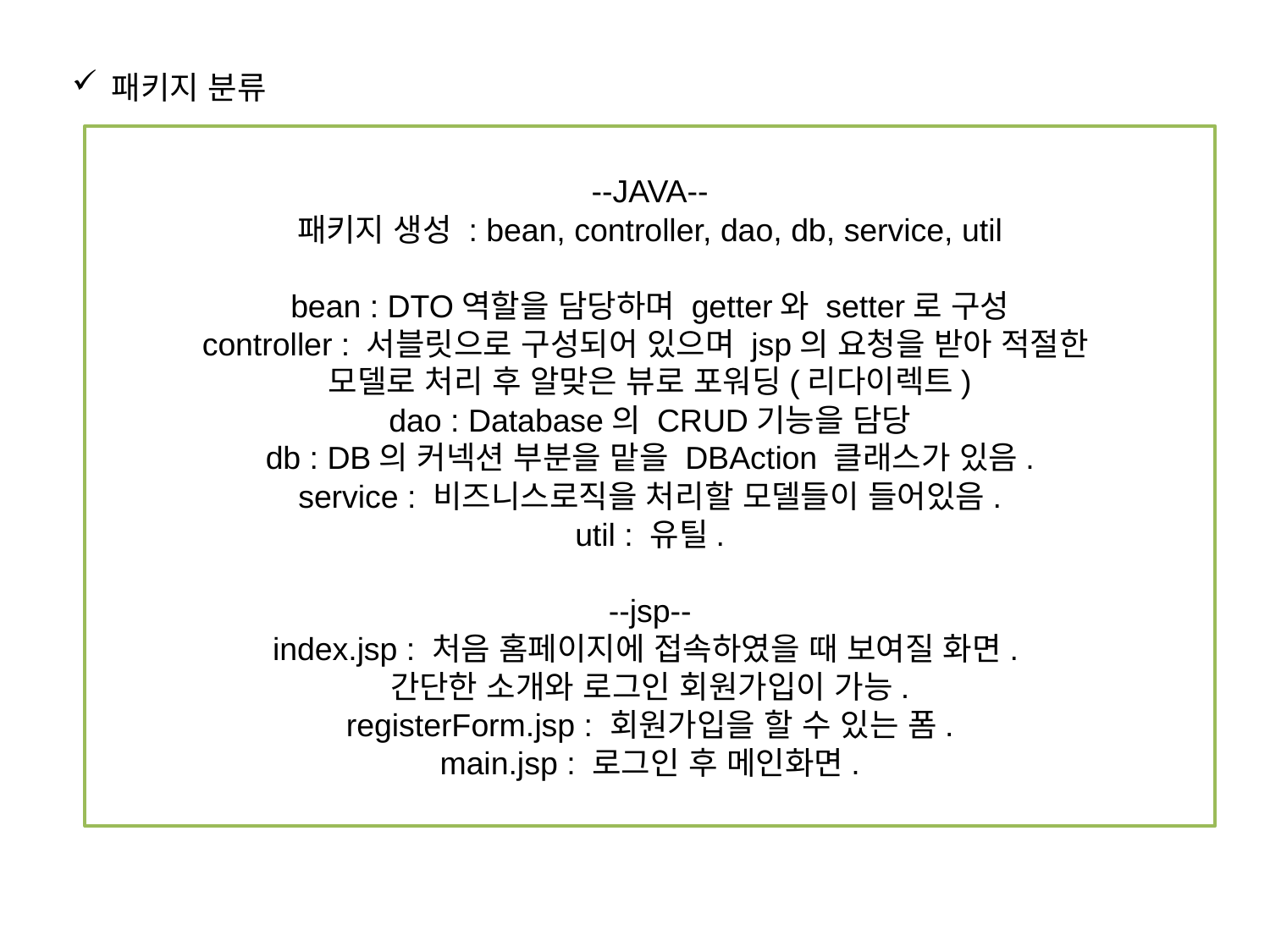

패키지 분류
--JAVA--
패키지 생성 : bean, controller, dao, db, service, util

bean : DTO역할을 담당하며 getter와 setter로 구성
controller : 서블릿으로 구성되어 있으며 jsp의 요청을 받아 적절한
모델로 처리 후 알맞은 뷰로 포워딩(리다이렉트)
dao : Database의 CRUD기능을 담당
db : DB의 커넥션 부분을 맡을 DBAction 클래스가 있음.
service : 비즈니스로직을 처리할 모델들이 들어있음.
util : 유틸.

--jsp--
index.jsp : 처음 홈페이지에 접속하였을 때 보여질 화면.
간단한 소개와 로그인 회원가입이 가능.
registerForm.jsp : 회원가입을 할 수 있는 폼.
main.jsp : 로그인 후 메인화면.